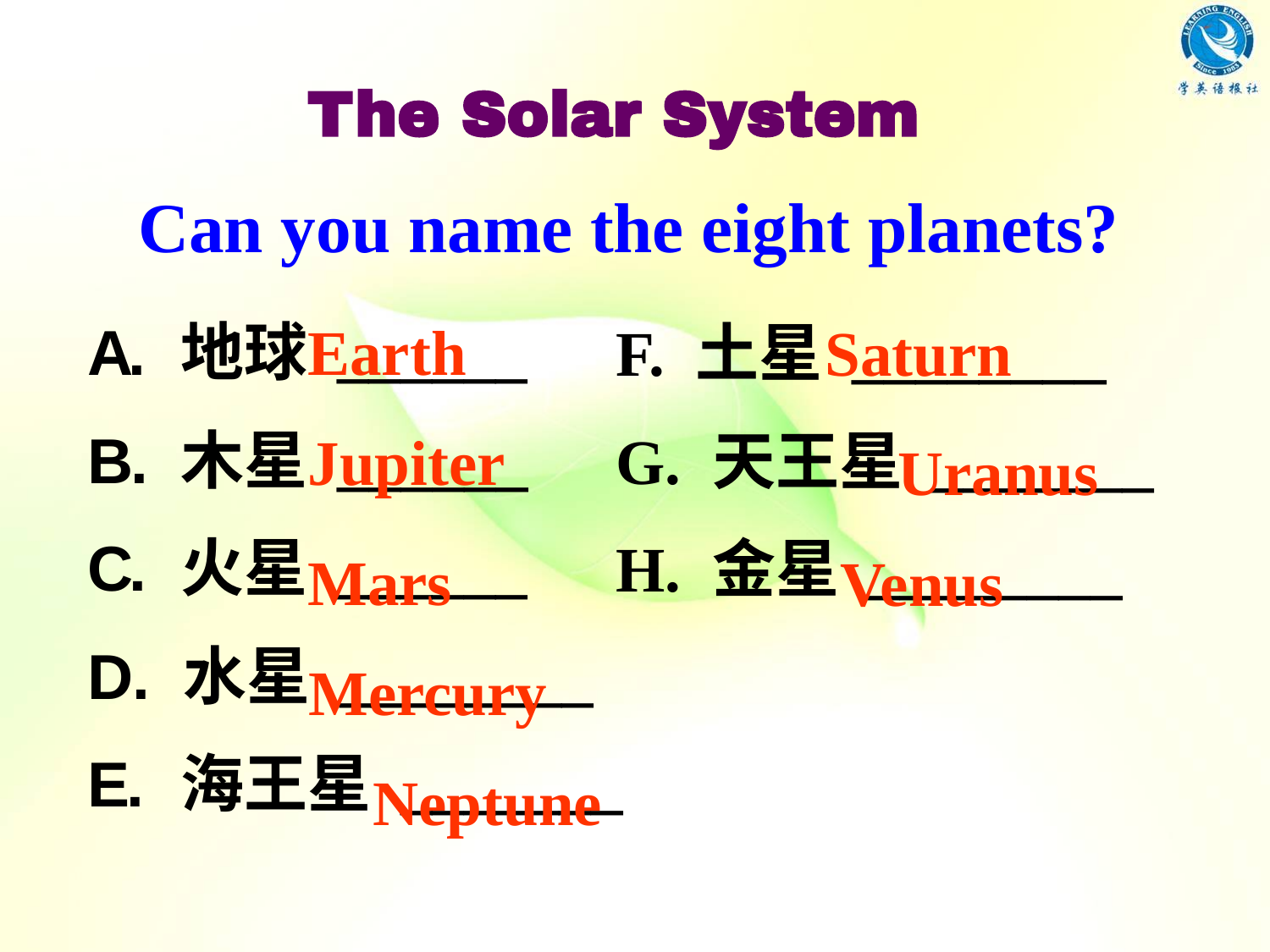

The Solar System
Can you name the eight planets?
 地球 ______
 木星 ______
 火星 ______
 水星 ________
 海王星 _______
Earth
F. 土星 ________
G. 天王星 _______
H. 金星 ________
Saturn
Jupiter
Uranus
Mars
Venus
Mercury
Neptune